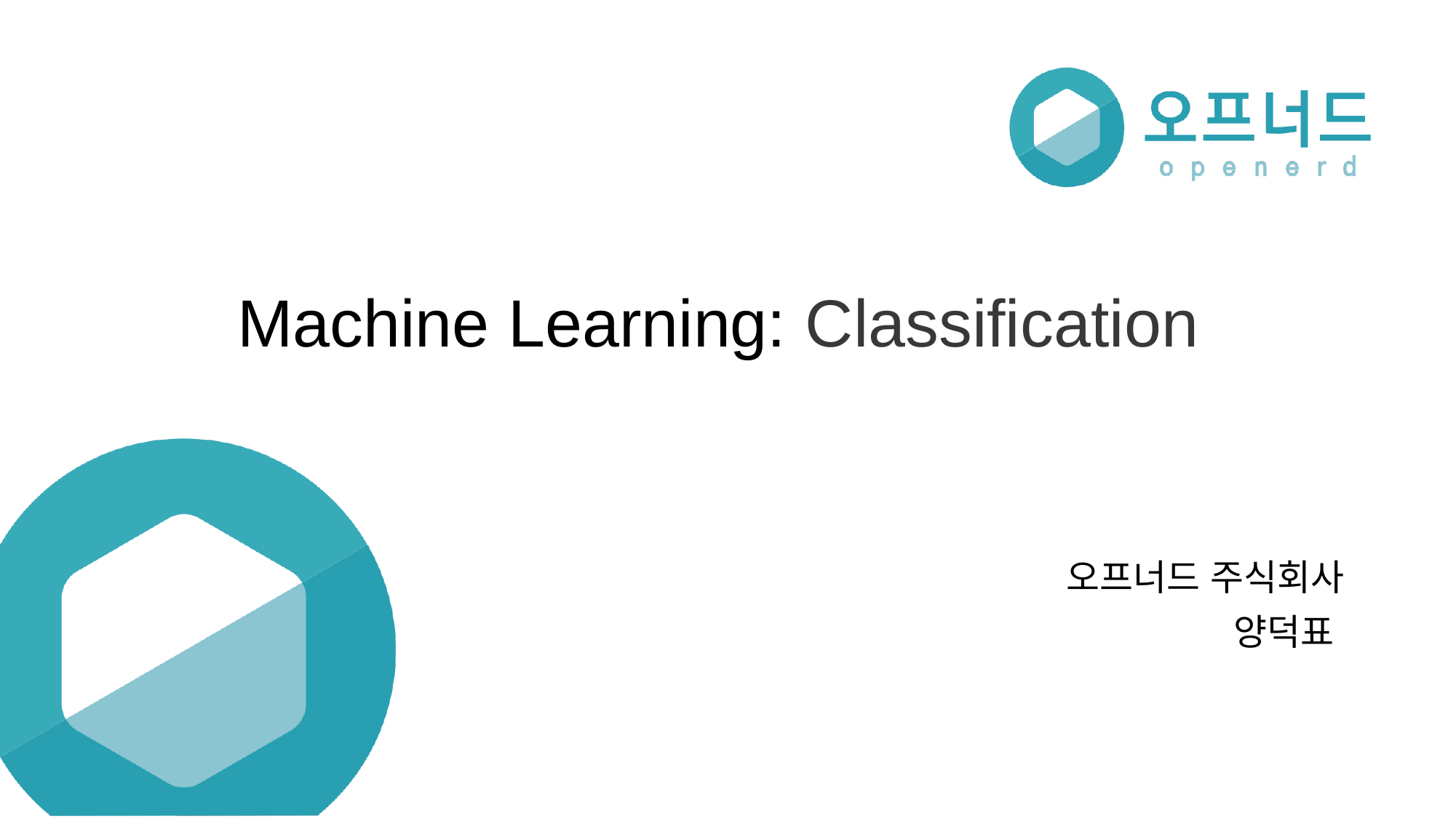

# Machine Learning: Classification
오프너드 주식회사
양덕표